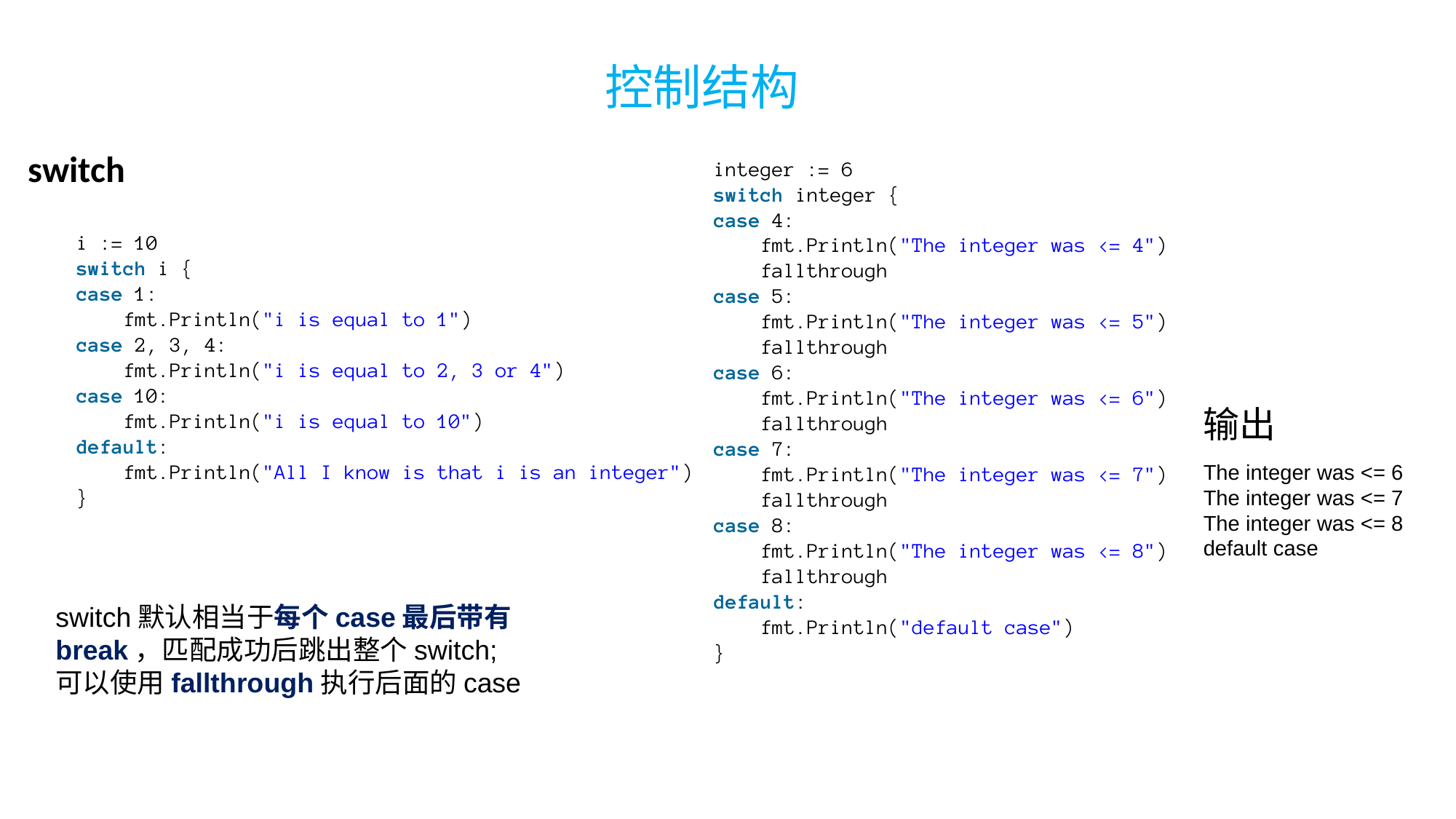

控制结构
switch
integer := 6
switch integer {
case 4:
    fmt.Println("The integer was <= 4")
    fallthrough
case 5:
    fmt.Println("The integer was <= 5")
    fallthrough
case 6:
    fmt.Println("The integer was <= 6")
    fallthrough
case 7:
    fmt.Println("The integer was <= 7")
    fallthrough
case 8:
    fmt.Println("The integer was <= 8")
    fallthrough
default:
    fmt.Println("default case")
}
i := 10
switch i {
case 1:
    fmt.Println("i is equal to 1")
case 2, 3, 4:
    fmt.Println("i is equal to 2, 3 or 4")
case 10:
    fmt.Println("i is equal to 10")
default:
    fmt.Println("All I know is that i is an integer")
}
输出
The integer was <= 6
The integer was <= 7
The integer was <= 8
default case
switch默认相当于每个case最后带有break，匹配成功后跳出整个switch;
可以使用fallthrough执行后面的case